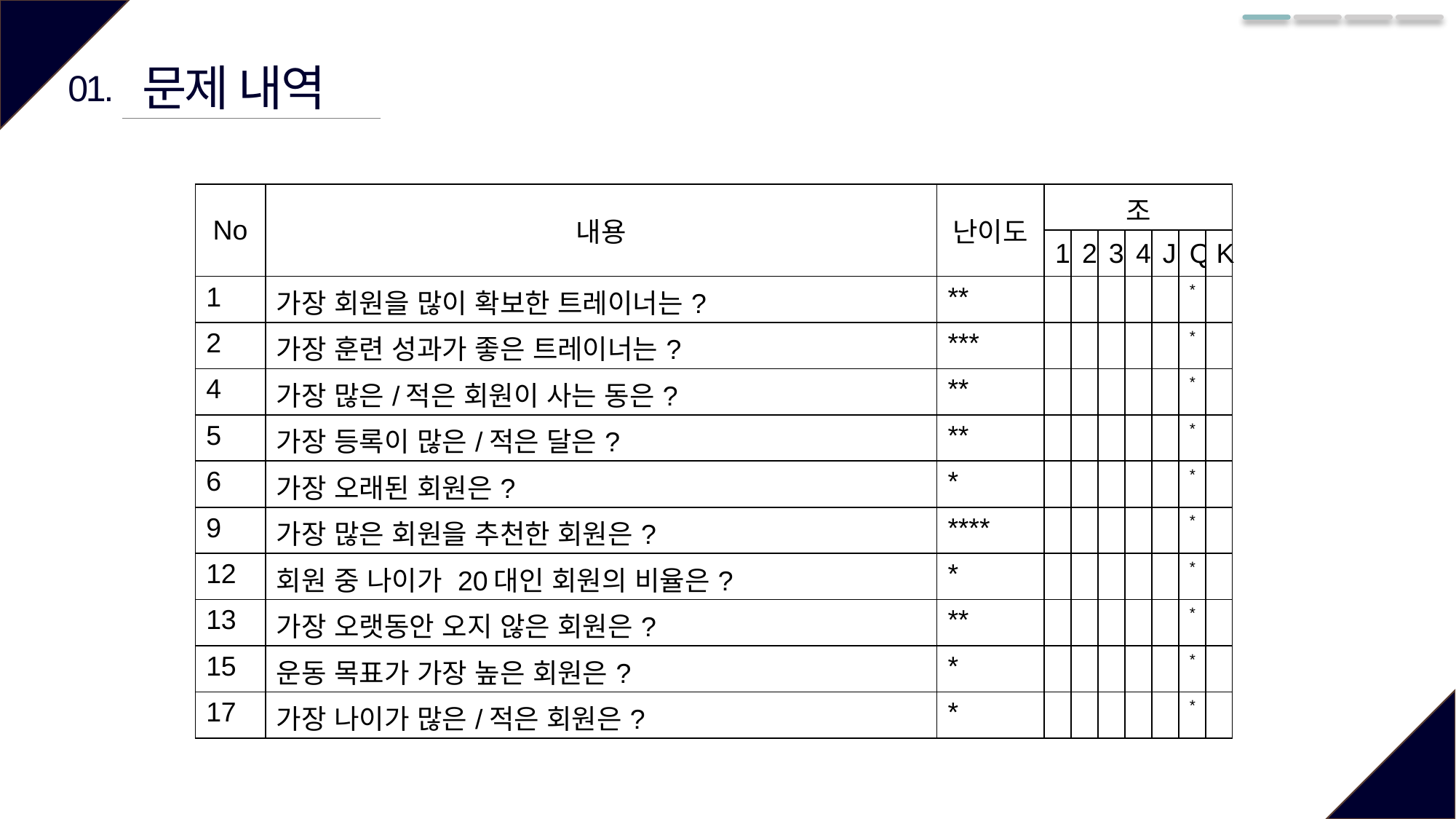

문제 내역
01.

| No | 내용 | 난이도 | 조 |  |  |  |  |  |  |
| --- | --- | --- | --- | --- | --- | --- | --- | --- | --- |
|  |  |  | 1 | 2 | 3 | 4 | J | Q | K |
| 1 | 가장 회원을 많이 확보한 트레이너는? | \*\* |  |  |  |  |  | \* |  |
| 2 | 가장 훈련 성과가 좋은 트레이너는? | \*\*\* |  |  |  |  |  | \* |  |
| 4 | 가장 많은/적은 회원이 사는 동은? | \*\* |  |  |  |  |  | \* |  |
| 5 | 가장 등록이 많은/적은 달은? | \*\* |  |  |  |  |  | \* |  |
| 6 | 가장 오래된 회원은? | \* |  |  |  |  |  | \* |  |
| 9 | 가장 많은 회원을 추천한 회원은? | \*\*\*\* |  |  |  |  |  | \* |  |
| 12 | 회원 중 나이가 20대인 회원의 비율은? | \* |  |  |  |  |  | \* |  |
| 13 | 가장 오랫동안 오지 않은 회원은? | \*\* |  |  |  |  |  | \* |  |
| 15 | 운동 목표가 가장 높은 회원은? | \* |  |  |  |  |  | \* |  |
| 17 | 가장 나이가 많은/적은 회원은? | \* |  |  |  |  |  | \* |  |